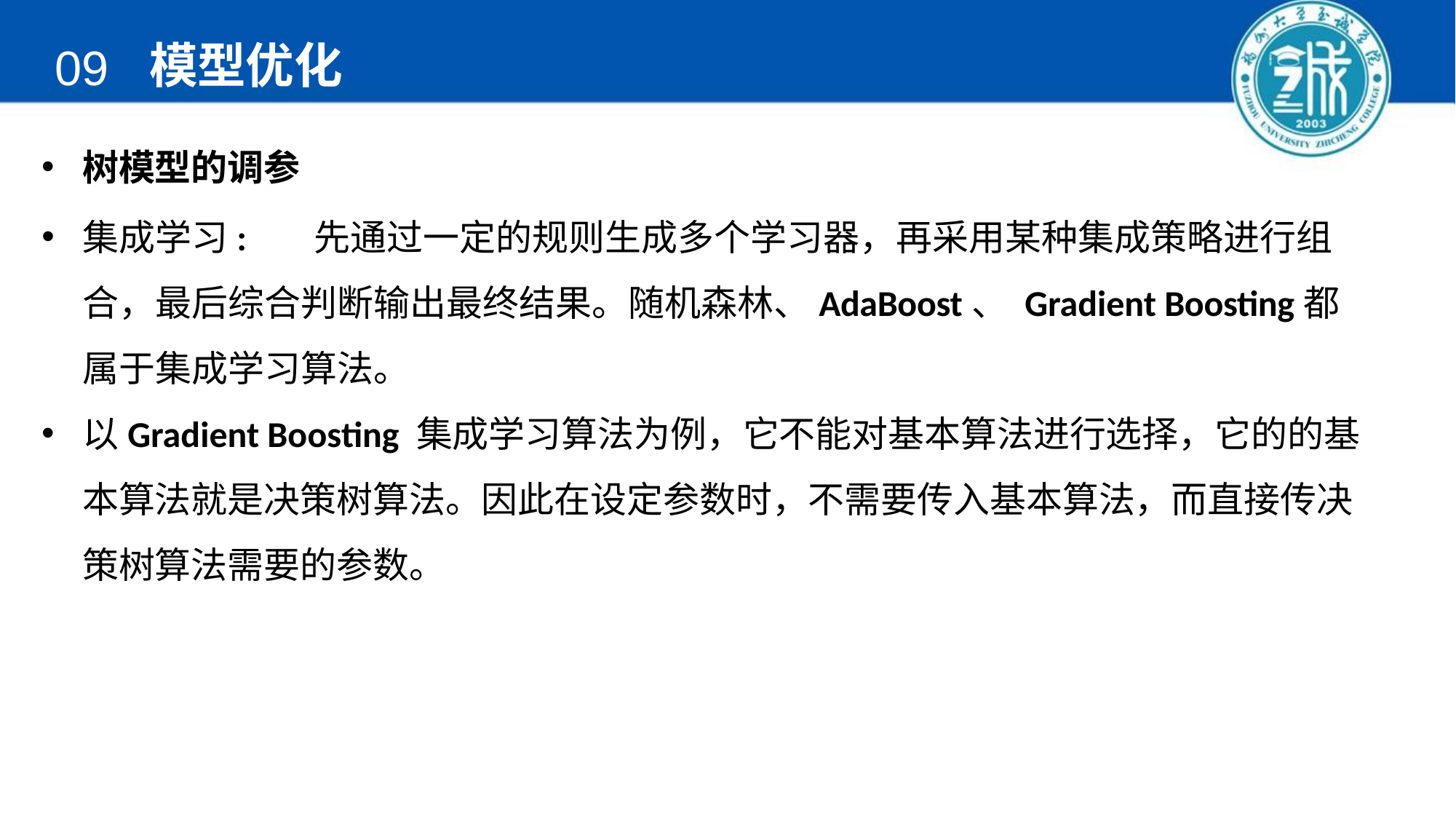

# 模型优化
09
树模型的调参
集成学习:	先通过一定的规则生成多个学习器，再采用某种集成策略进行组合，最后综合判断输出最终结果。随机森林、AdaBoost、 Gradient Boosting都属于集成学习算法。
以Gradient Boosting 集成学习算法为例，它不能对基本算法进行选择，它的的基本算法就是决策树算法。因此在设定参数时，不需要传入基本算法，而直接传决策树算法需要的参数。